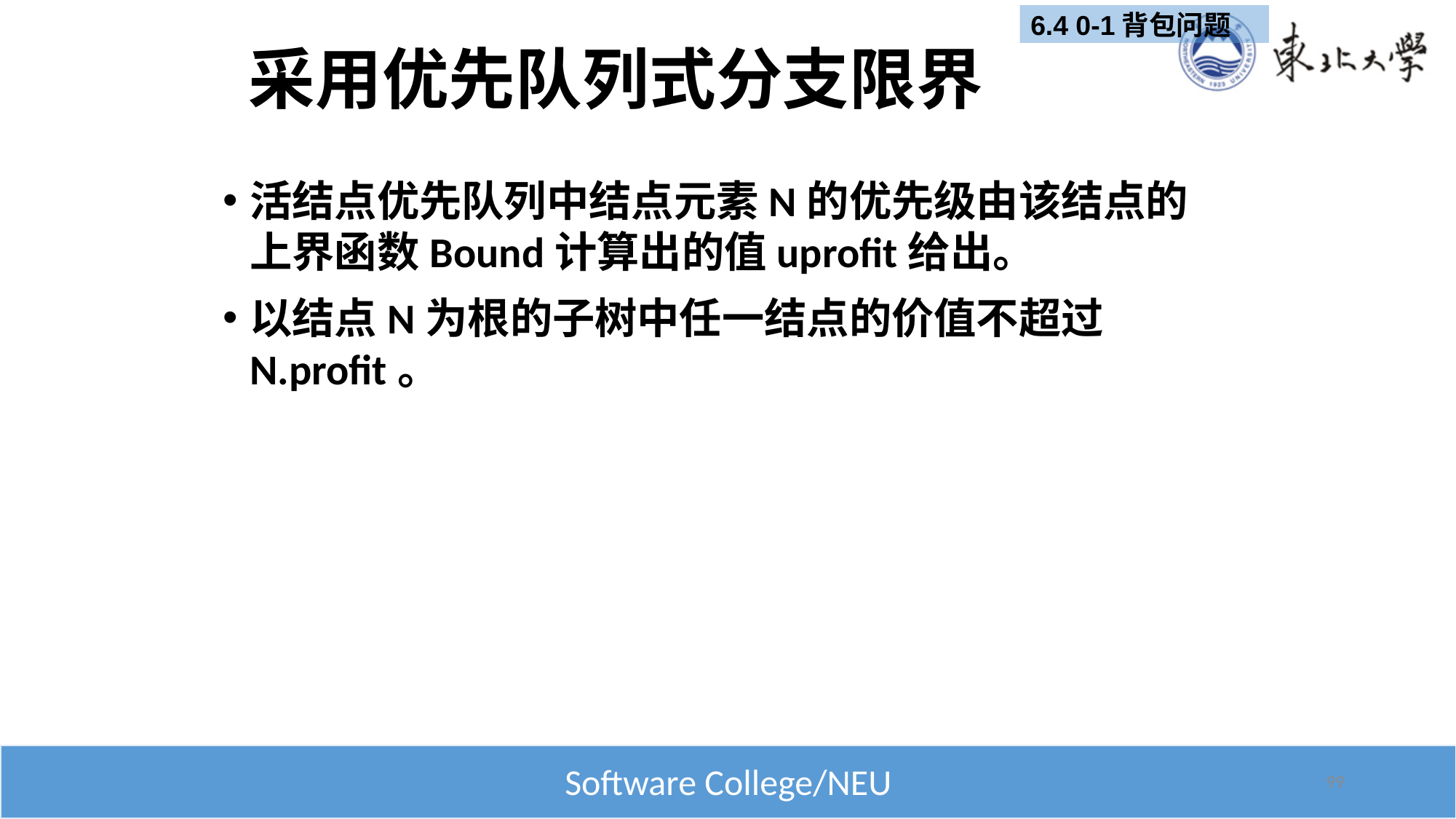

# 采用优先队列式分支限界
6.4 0-1背包问题
活结点优先队列中结点元素N的优先级由该结点的上界函数Bound计算出的值uprofit给出。
以结点N为根的子树中任一结点的价值不超过N.profit。
99